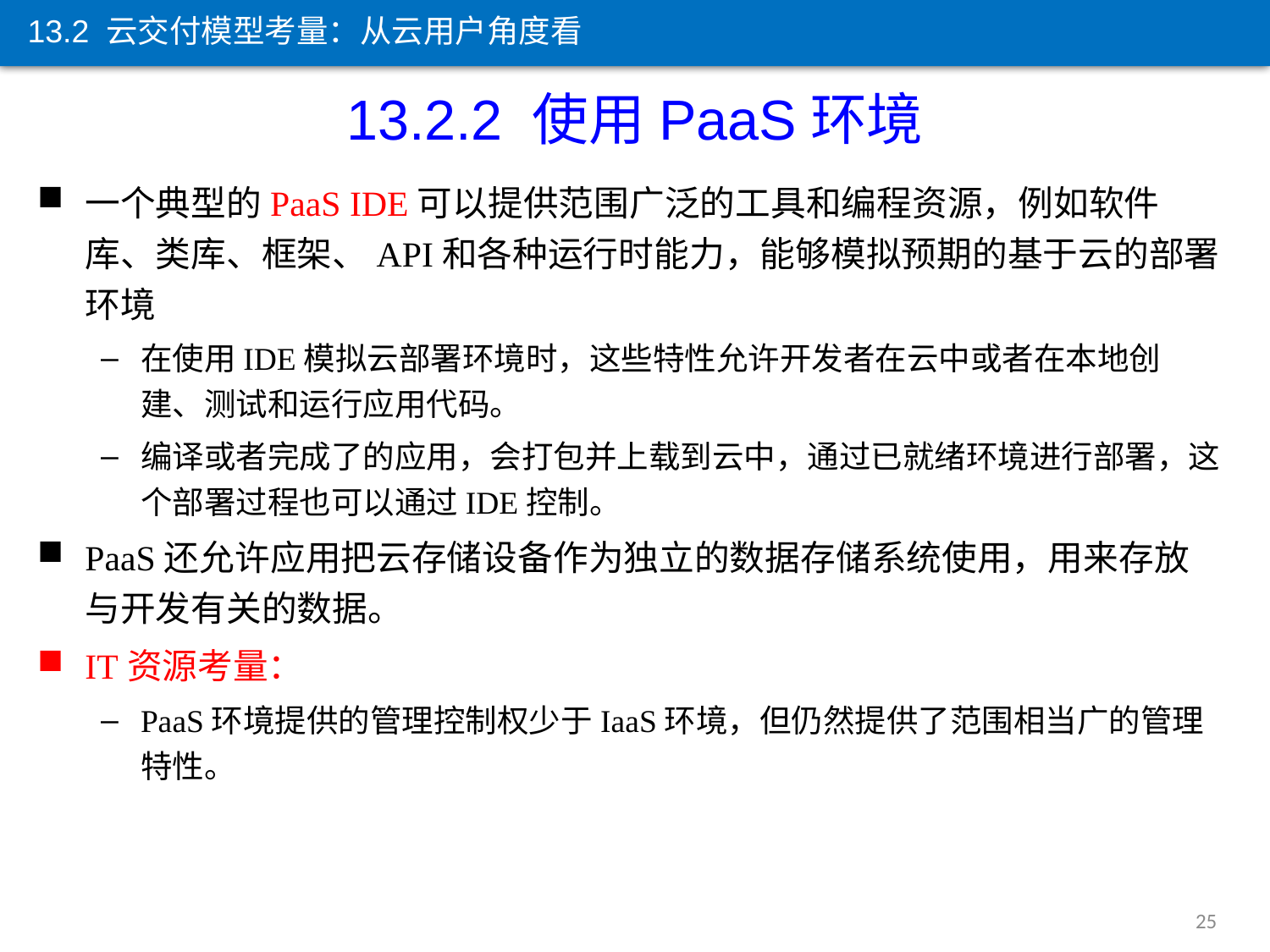

13.2 云交付模型考量：从云用户角度看
13.2.2 使用PaaS环境
一个典型的PaaS IDE可以提供范围广泛的工具和编程资源，例如软件库、类库、框架、API和各种运行时能力，能够模拟预期的基于云的部署环境
在使用IDE模拟云部署环境时，这些特性允许开发者在云中或者在本地创建、测试和运行应用代码。
编译或者完成了的应用，会打包并上载到云中，通过已就绪环境进行部署，这个部署过程也可以通过IDE控制。
PaaS还允许应用把云存储设备作为独立的数据存储系统使用，用来存放与开发有关的数据。
IT资源考量：
PaaS环境提供的管理控制权少于IaaS环境，但仍然提供了范围相当广的管理特性。

25